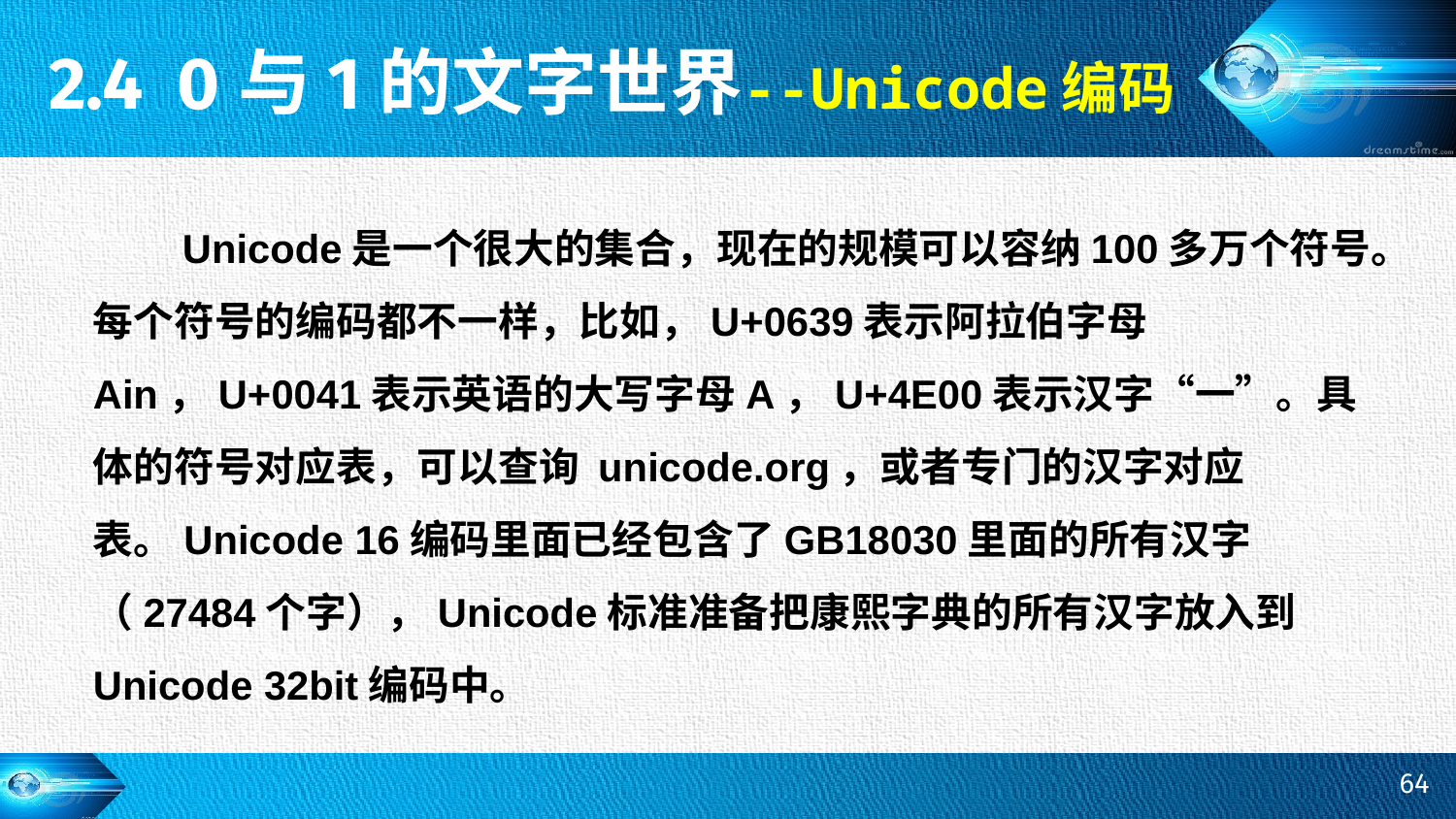

2.4  0与1的文字世界
--Unicode编码
        Unicode是一个很大的集合，现在的规模可以容纳100多万个符号。每个符号的编码都不一样，比如，U+0639表示阿拉伯字母Ain，U+0041表示英语的大写字母A，U+4E00表示汉字“一”。具体的符号对应表，可以查询 unicode.org，或者专门的汉字对应表。Unicode 16编码里面已经包含了GB18030里面的所有汉字（27484个字），Unicode标准准备把康熙字典的所有汉字放入到Unicode 32bit编码中。
64